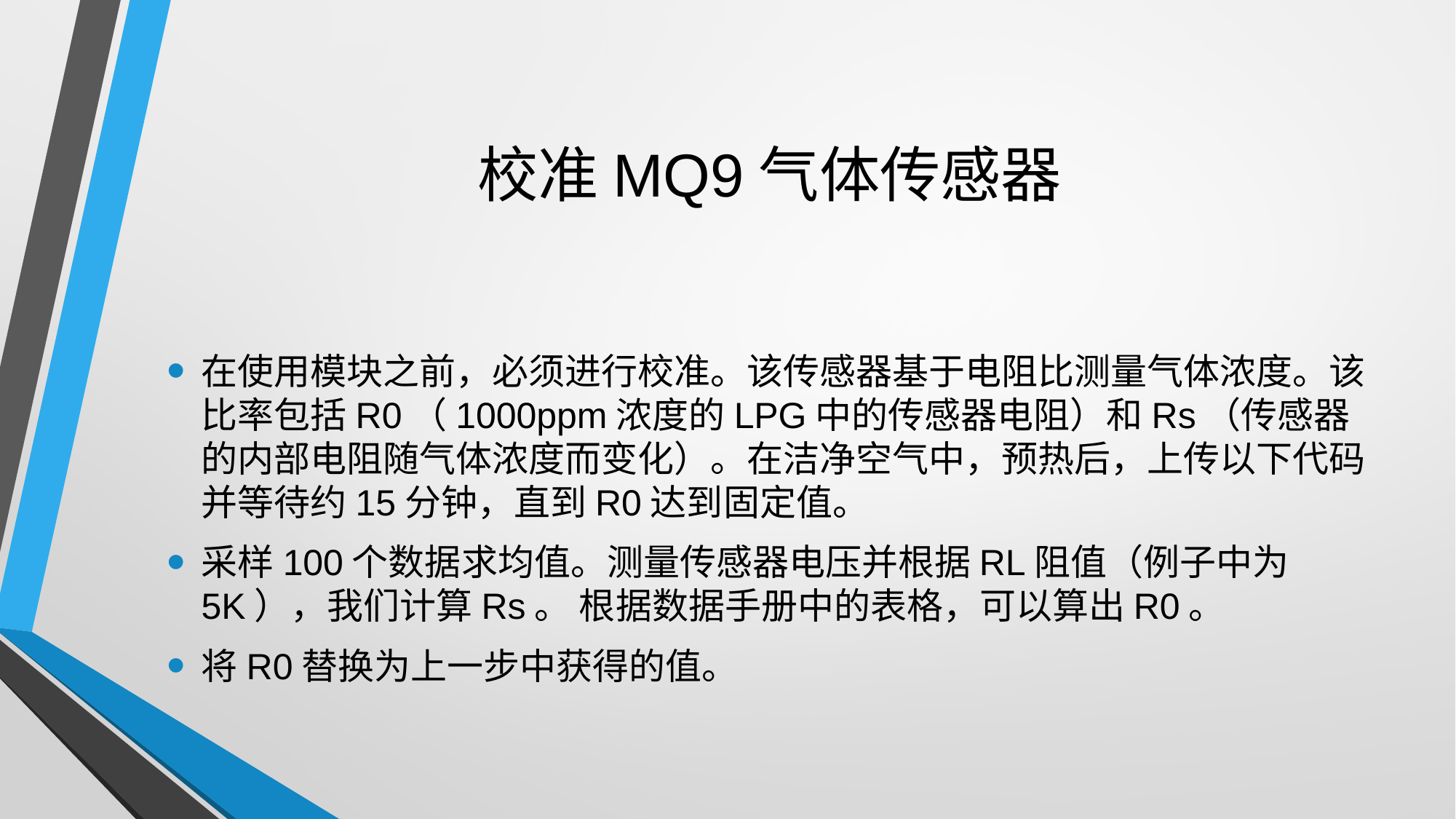

# 校准MQ9气体传感器
在使用模块之前，必须进行校准。该传感器基于电阻比测量气体浓度。该比率包括R0（1000ppm浓度的LPG中的传感器电阻）和Rs（传感器的内部电阻随气体浓度而变化）。在洁净空气中，预热后，上传以下代码并等待约15分钟，直到R0达到固定值。
采样100个数据求均值。测量传感器电压并根据RL阻值（例子中为5K），我们计算Rs。 根据数据手册中的表格，可以算出R0。
将R0替换为上一步中获得的值。